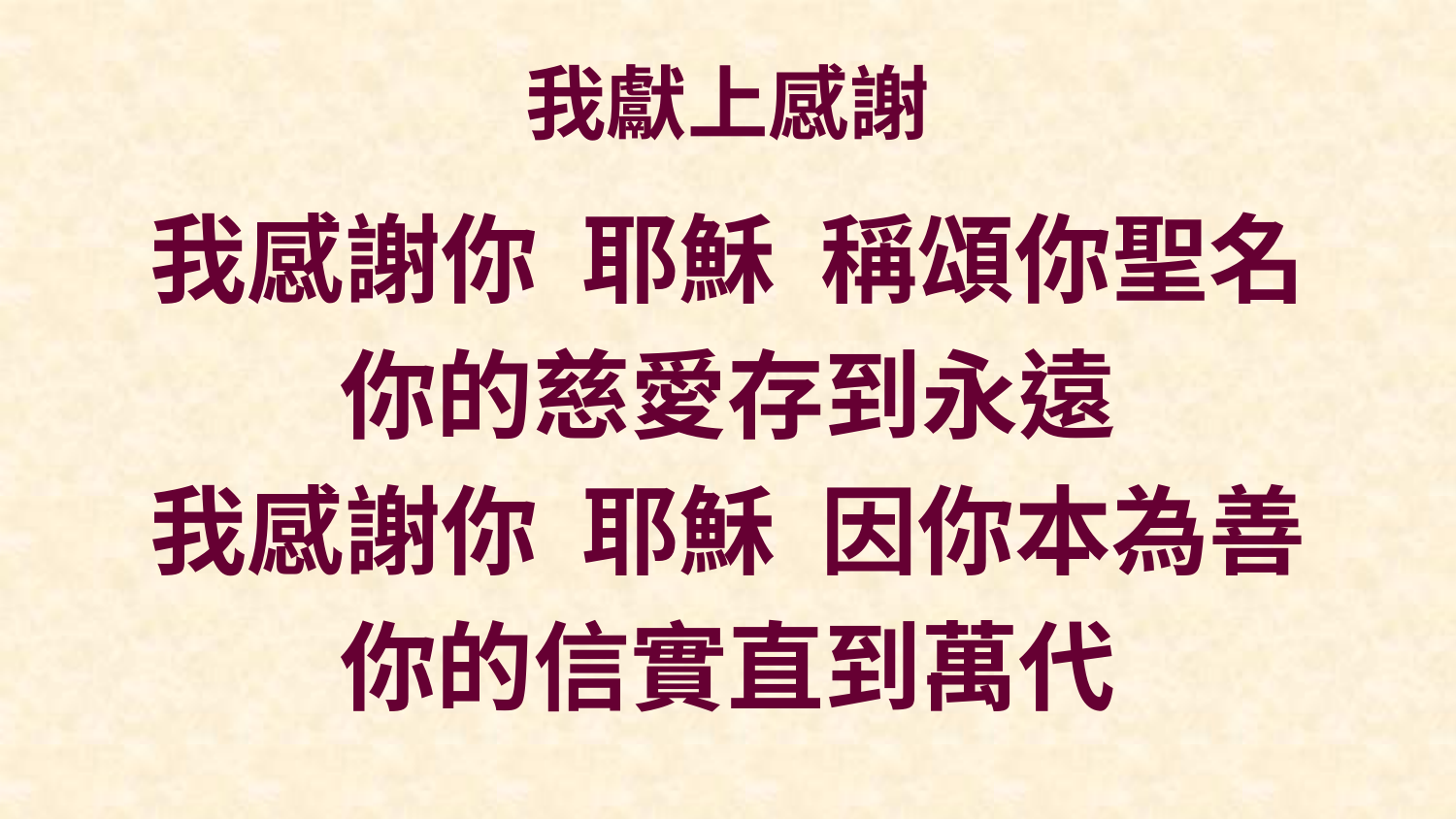

# 我獻上感謝
我感謝你  耶穌  稱頌你聖名
你的慈愛存到永遠
我感謝你  耶穌  因你本為善
你的信實直到萬代